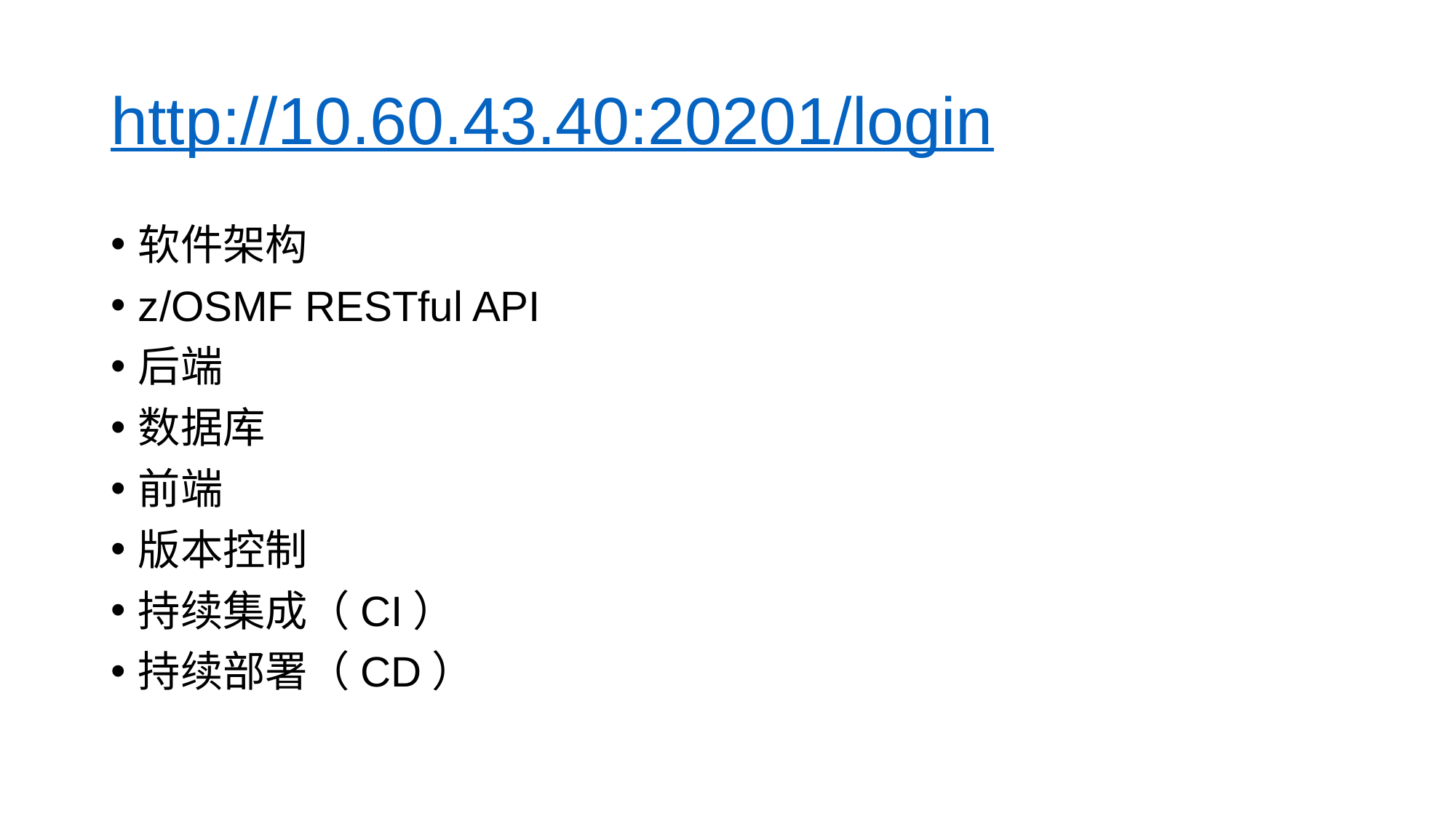

# http://10.60.43.40:20201/login
软件架构
z/OSMF RESTful API
后端
数据库
前端
版本控制
持续集成（CI）
持续部署（CD）